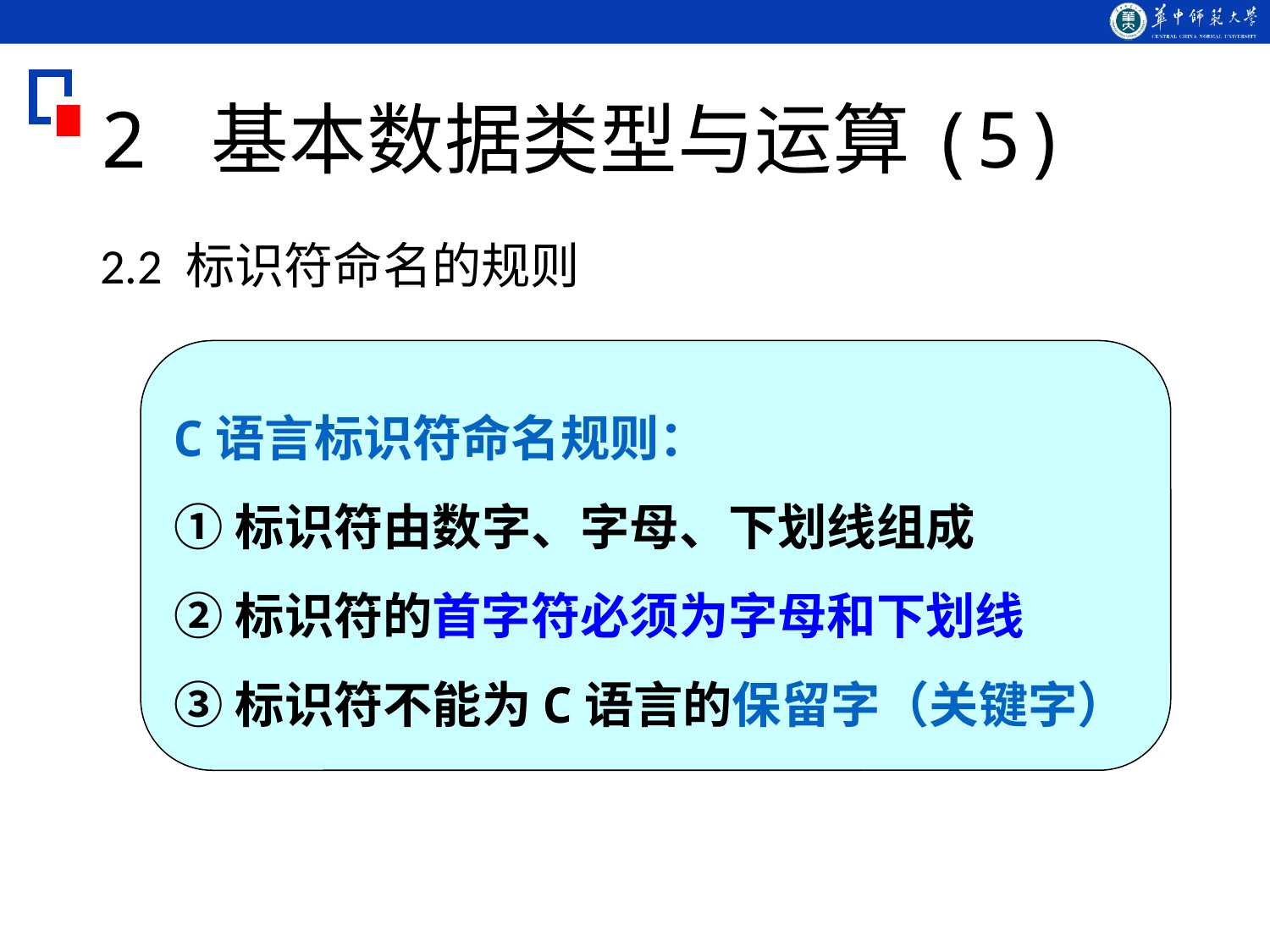

# 2 基本数据类型与运算(5)
2.2 标识符命名的规则
C语言标识符命名规则：
①标识符由数字、字母、下划线组成
②标识符的首字符必须为字母和下划线
③标识符不能为C语言的保留字（关键字）